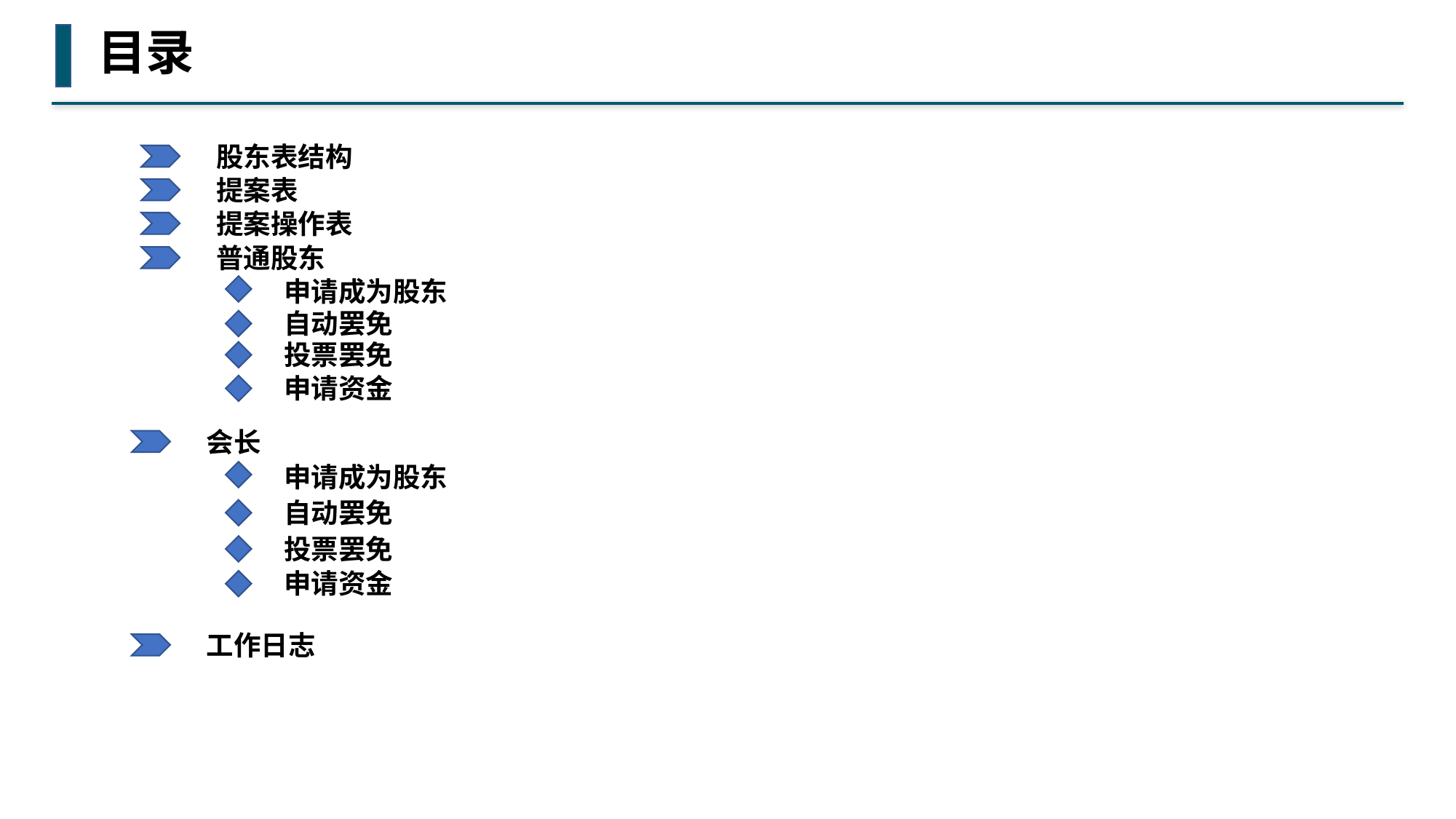

目录

股东表结构

提案表

提案操作表

普通股东

申请成为股东

自动罢免

投票罢免

申请资金

会长

申请成为股东

自动罢免

投票罢免

申请资金

工作日志